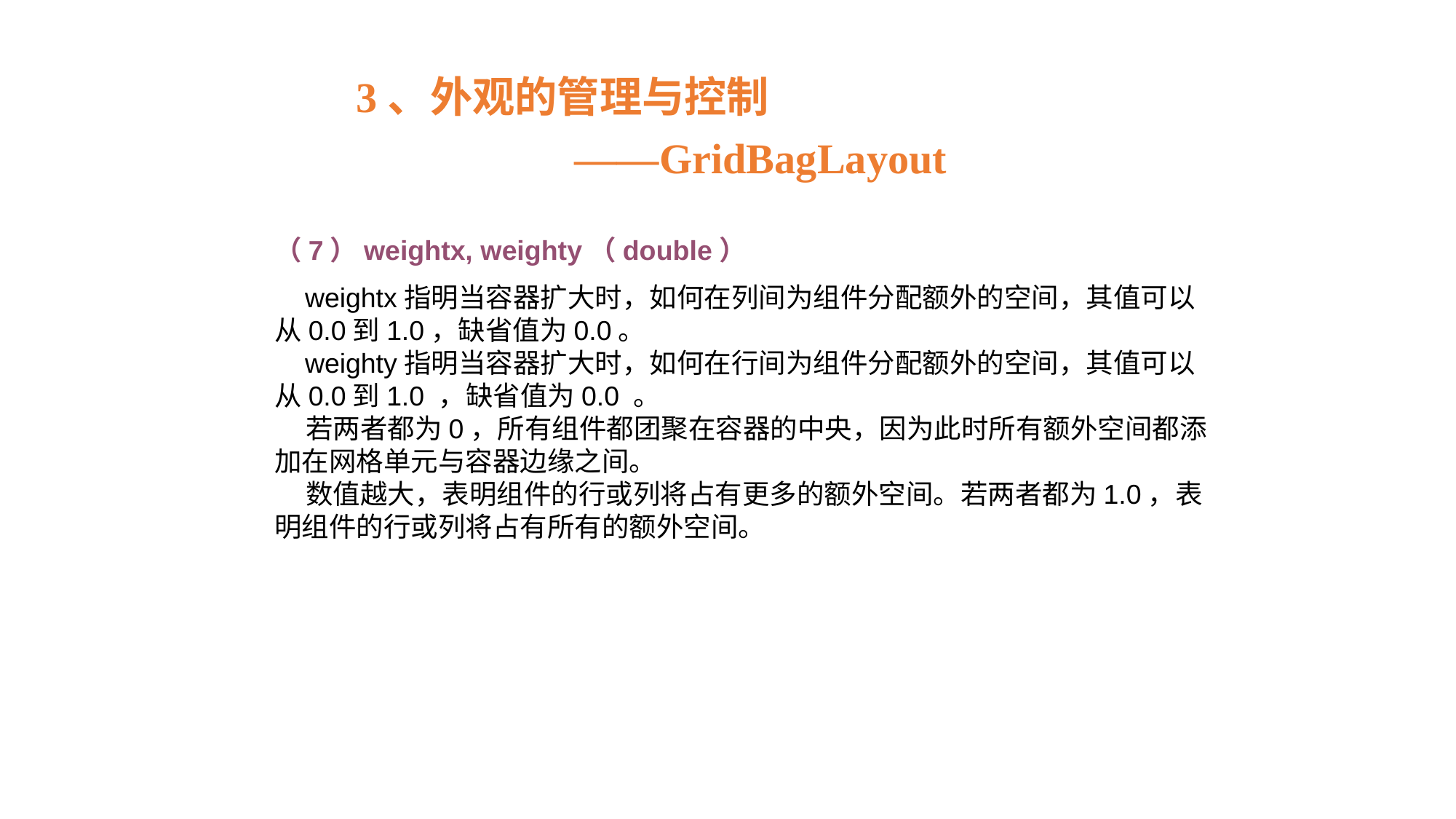

3、外观的管理与控制
		——GridBagLayout
（7）weightx, weighty（double）

    weightx指明当容器扩大时，如何在列间为组件分配额外的空间，其值可以从0.0到1.0，缺省值为0.0。
    weighty指明当容器扩大时，如何在行间为组件分配额外的空间，其值可以从0.0到1.0 ，缺省值为0.0 。
    若两者都为0，所有组件都团聚在容器的中央，因为此时所有额外空间都添加在网格单元与容器边缘之间。
    数值越大，表明组件的行或列将占有更多的额外空间。若两者都为1.0，表明组件的行或列将占有所有的额外空间。